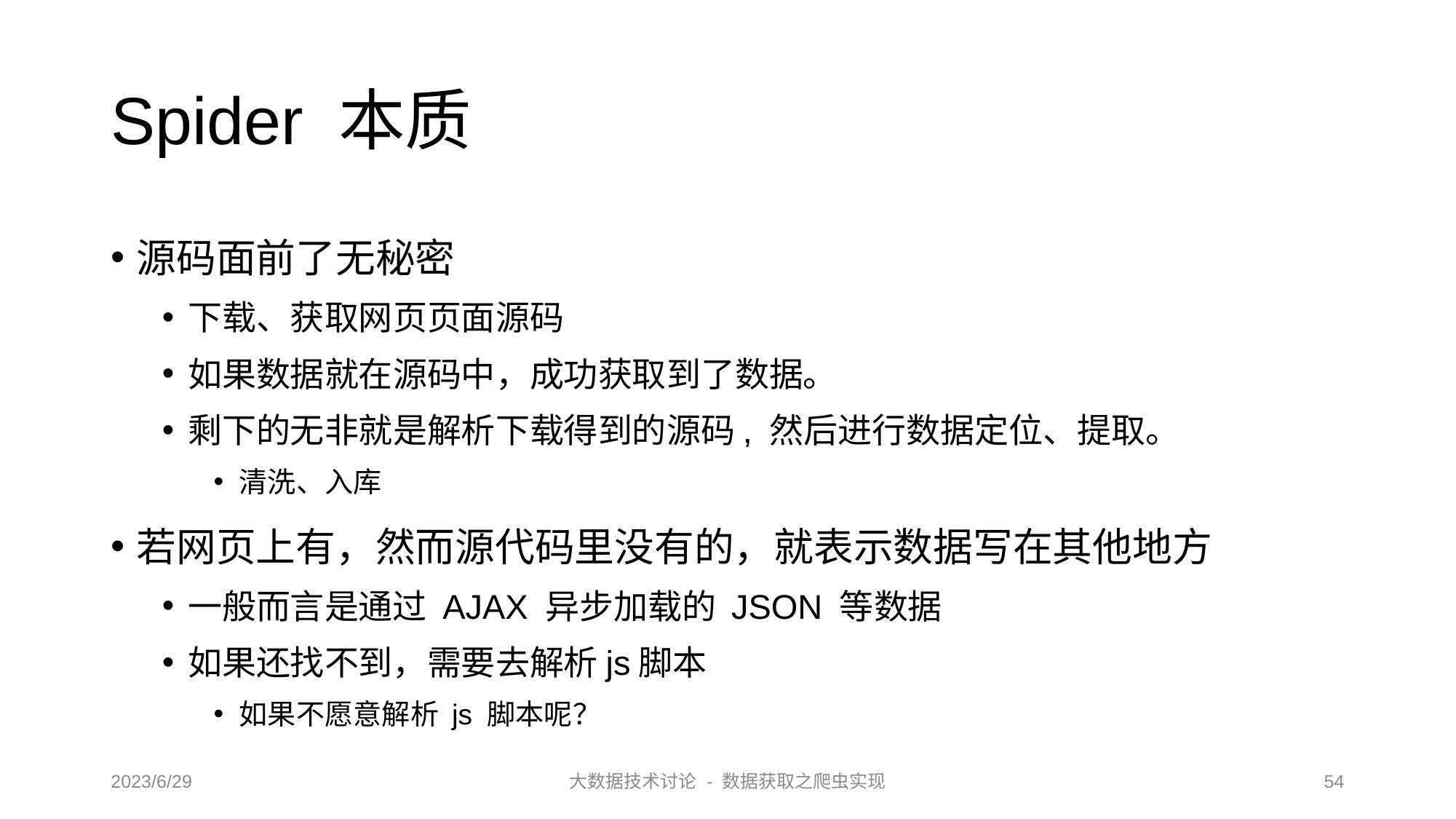

# Spider 本质
源码面前了无秘密
下载、获取网页页面源码
如果数据就在源码中，成功获取到了数据。
剩下的无非就是解析下载得到的源码, 然后进行数据定位、提取。
清洗、入库
若网页上有，然而源代码里没有的，就表示数据写在其他地方
一般而言是通过 AJAX 异步加载的 JSON 等数据
如果还找不到，需要去解析js脚本
如果不愿意解析 js 脚本呢？
2023/6/29
大数据技术讨论 - 数据获取之爬虫实现
54